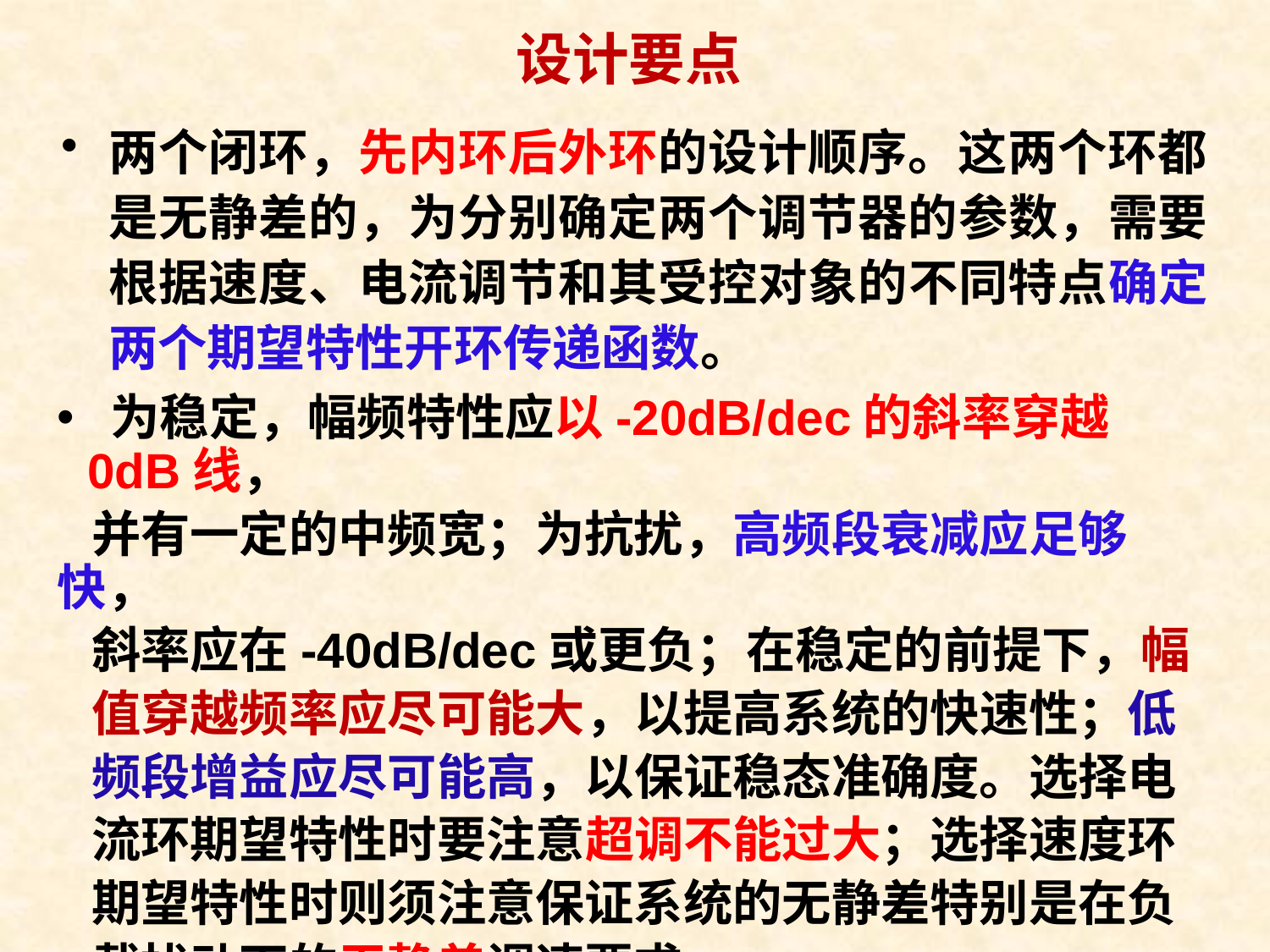

# 设计要点
两个闭环，先内环后外环的设计顺序。这两个环都是无静差的，为分别确定两个调节器的参数，需要根据速度、电流调节和其受控对象的不同特点确定两个期望特性开环传递函数。
 为稳定，幅频特性应以-20dB/dec的斜率穿越0dB线，
  并有一定的中频宽；为抗扰，高频段衰减应足够快，
  斜率应在-40dB/dec或更负；在稳定的前提下，幅
  值穿越频率应尽可能大，以提高系统的快速性；低
  频段增益应尽可能高，以保证稳态准确度。选择电
  流环期望特性时要注意超调不能过大；选择速度环
  期望特性时则须注意保证系统的无静差特别是在负
  载扰动下的无静差调速要求。